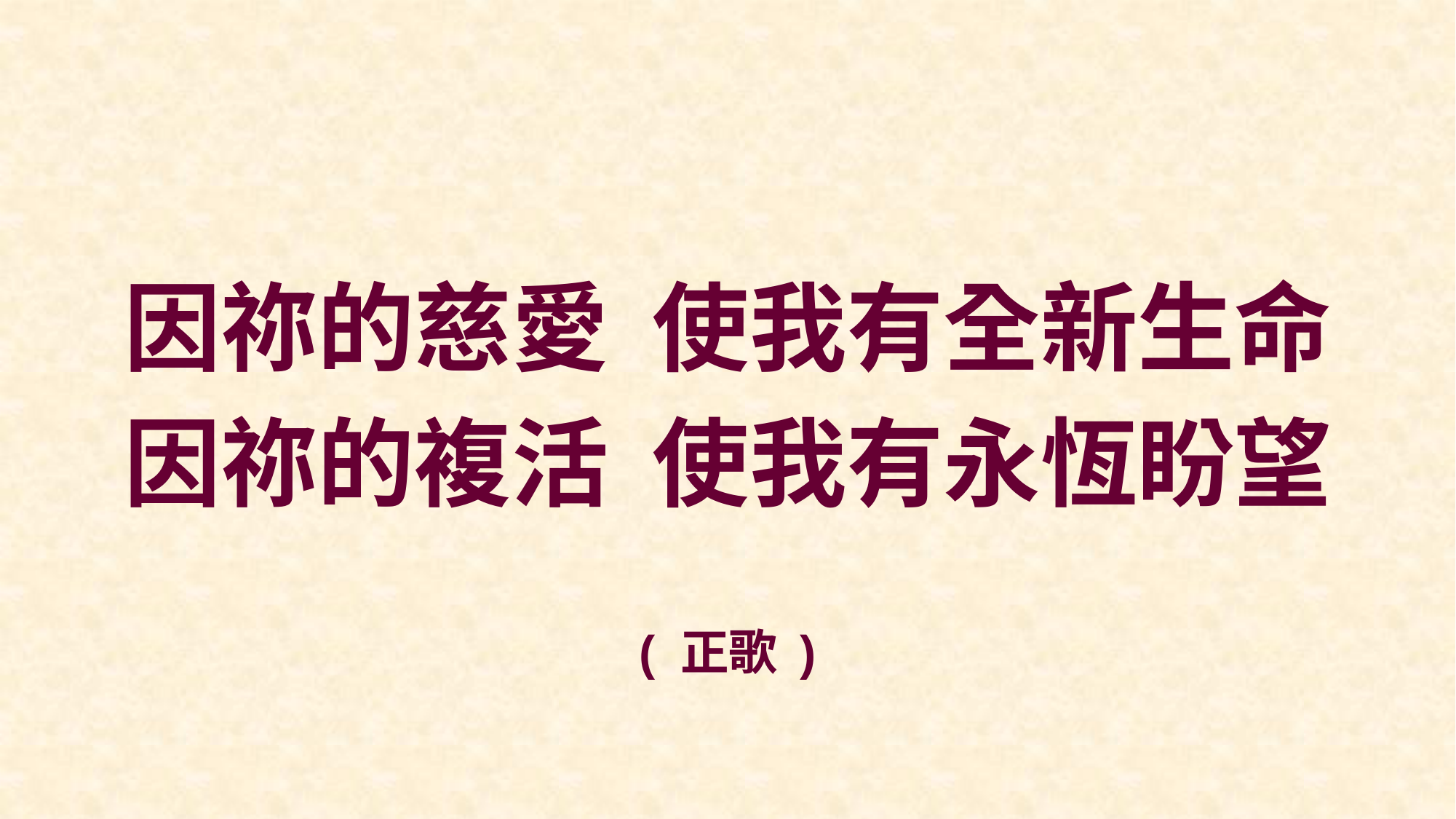

因祢的慈愛  使我有全新生命
因祢的複活  使我有永恆盼望
( 正歌 )